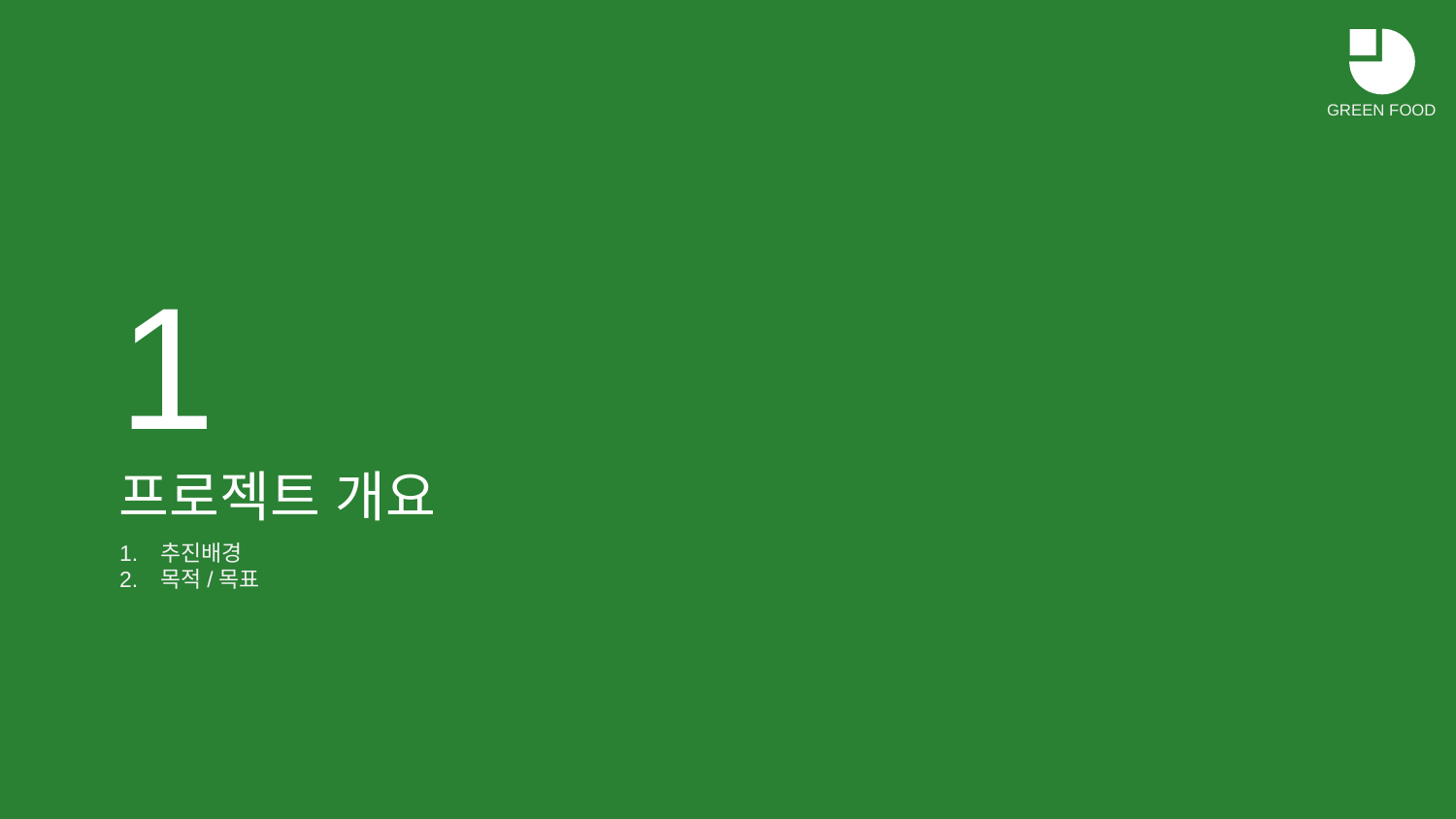

GREEN FOOD
1
프로젝트 개요
추진배경
목적/목표